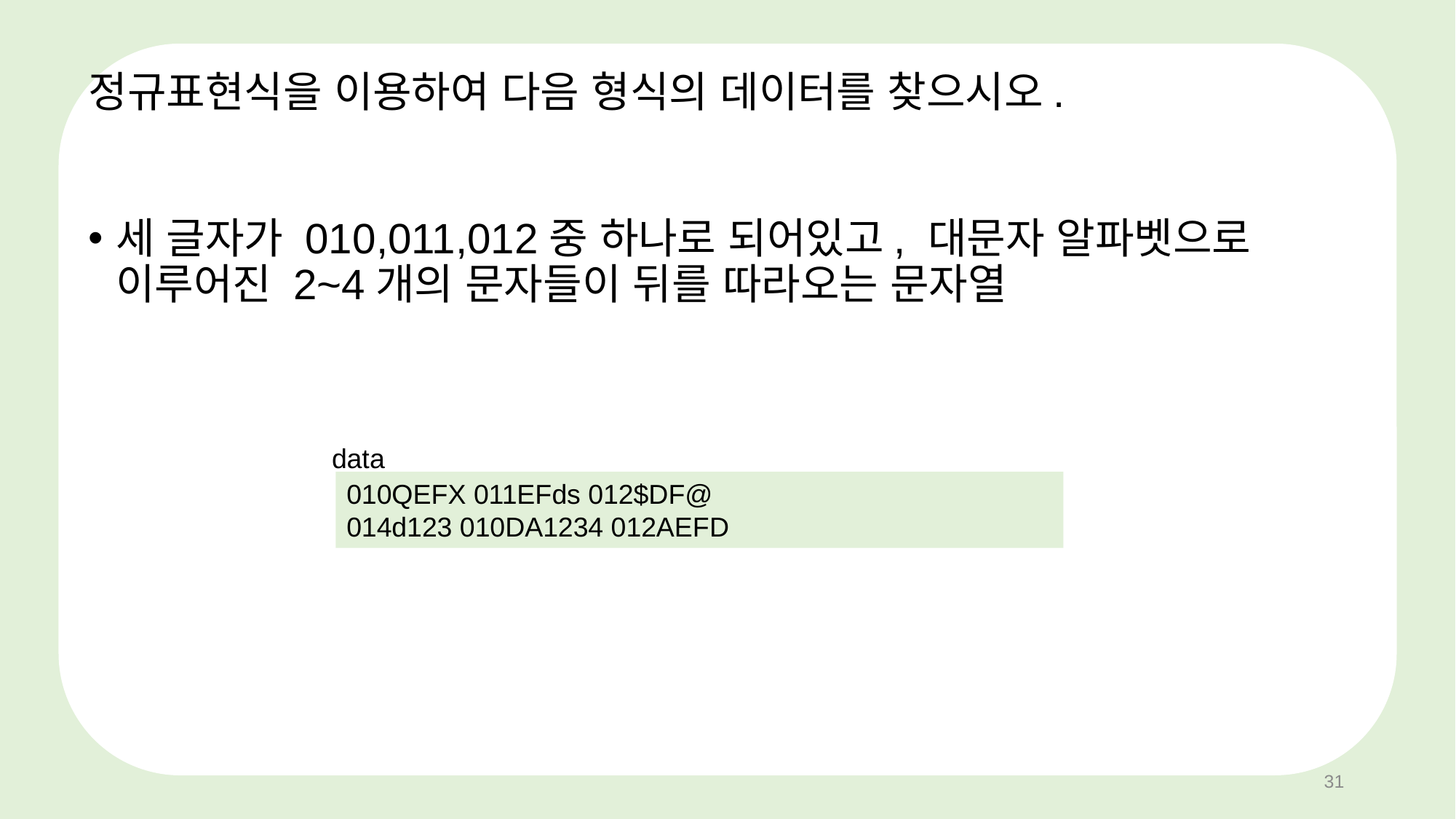

정규표현식을 이용하여 다음 형식의 데이터를 찾으시오.
세 글자가 010,011,012중 하나로 되어있고, 대문자 알파벳으로 이루어진 2~4개의 문자들이 뒤를 따라오는 문자열
data
010QEFX 011EFds 012$DF@
014d123 010DA1234 012AEFD
01[012][A-Z]{2,4}
31